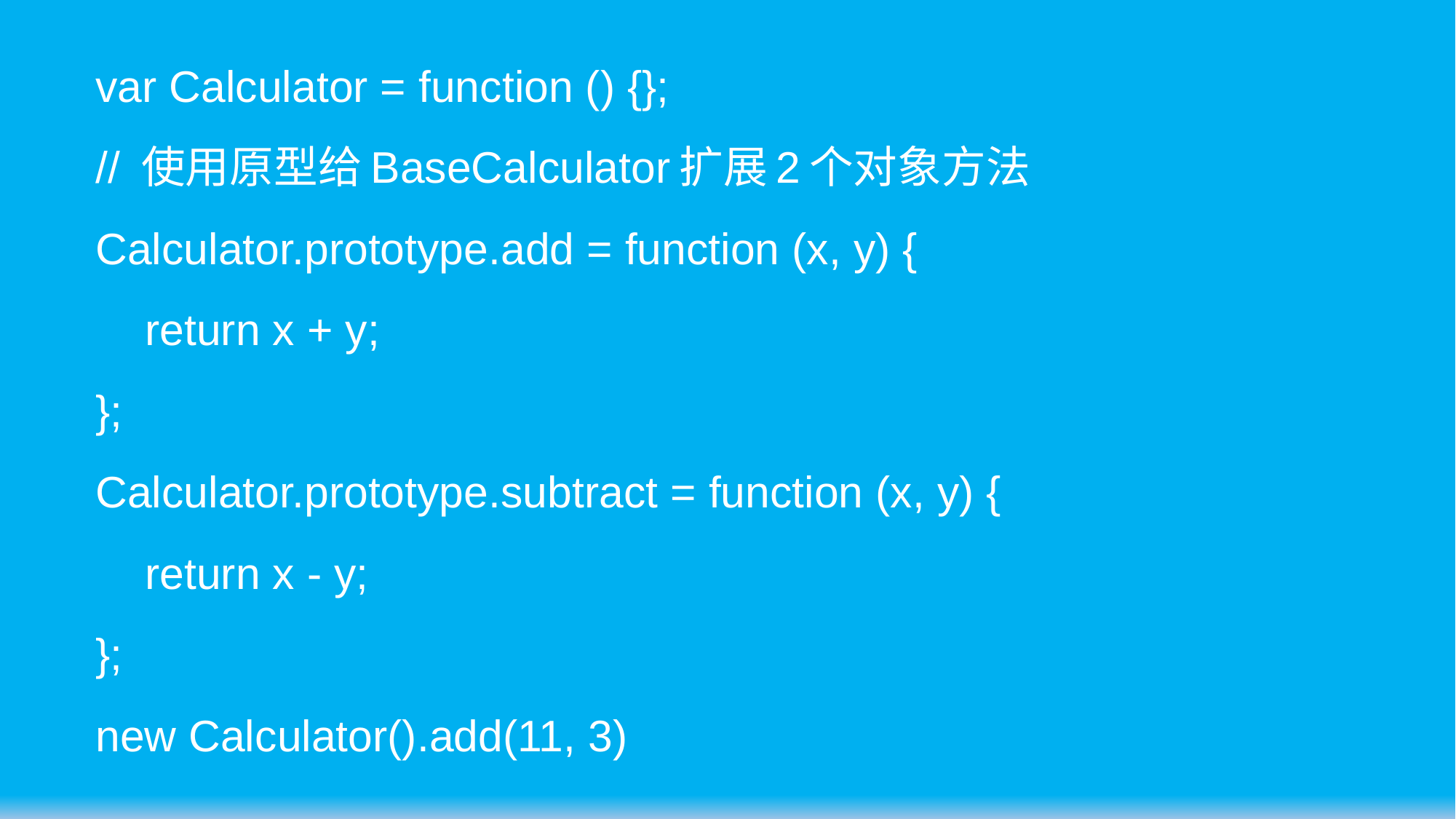

var Calculator = function () {};
// 使用原型给BaseCalculator扩展2个对象方法
Calculator.prototype.add = function (x, y) {
    return x + y;
};
Calculator.prototype.subtract = function (x, y) {
    return x - y;
};
new Calculator().add(11, 3)